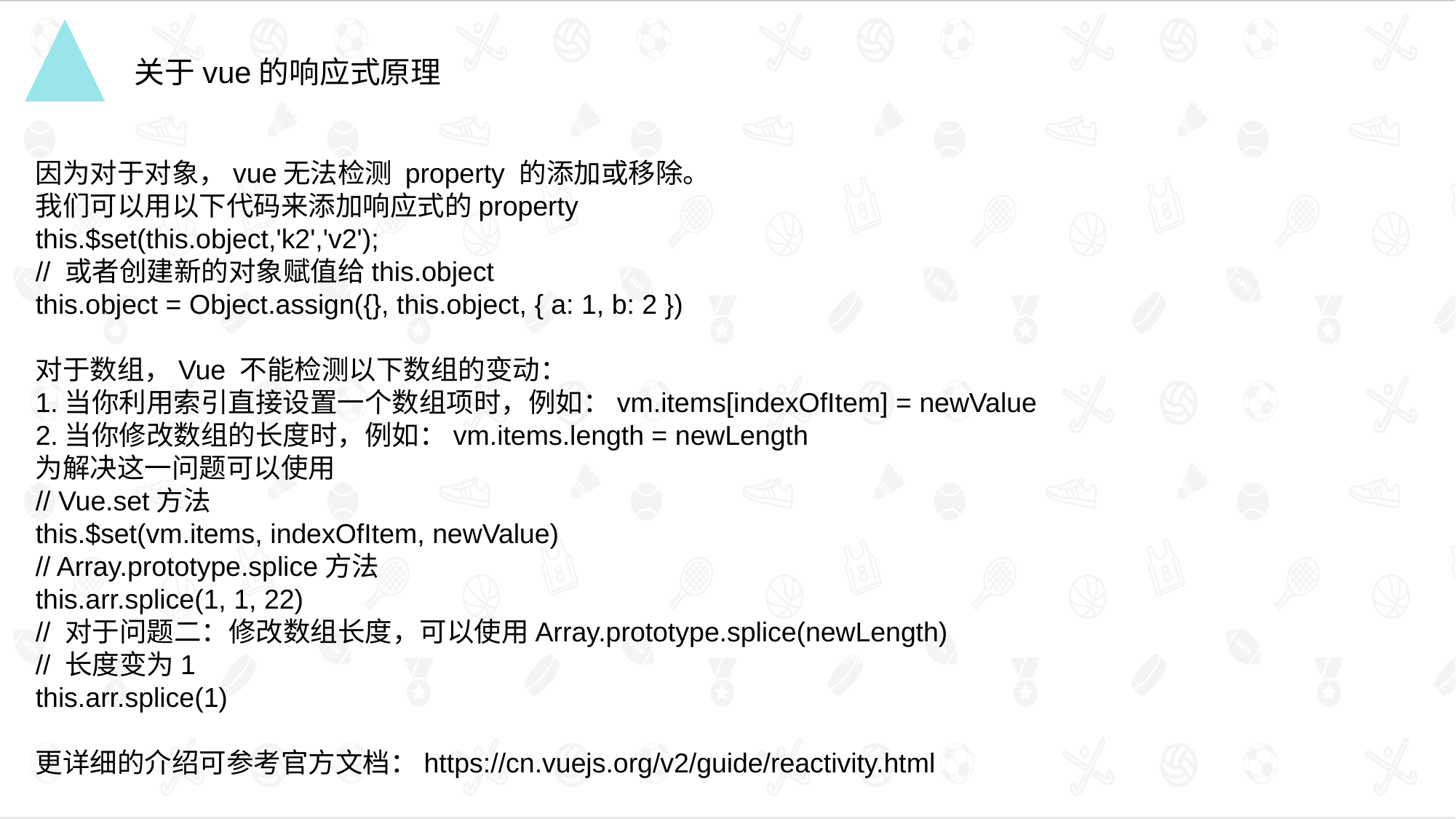

关于vue的响应式原理
因为对于对象，vue无法检测 property 的添加或移除。
我们可以用以下代码来添加响应式的property
this.$set(this.object,'k2','v2');
// 或者创建新的对象赋值给this.object
this.object = Object.assign({}, this.object, { a: 1, b: 2 })

对于数组，Vue 不能检测以下数组的变动：
1.当你利用索引直接设置一个数组项时，例如：vm.items[indexOfItem] = newValue
2.当你修改数组的长度时，例如：vm.items.length = newLength
为解决这一问题可以使用
// Vue.set方法
this.$set(vm.items, indexOfItem, newValue)
// Array.prototype.splice方法
this.arr.splice(1, 1, 22)
// 对于问题二：修改数组长度，可以使用Array.prototype.splice(newLength)
// 长度变为1
this.arr.splice(1)

更详细的介绍可参考官方文档：https://cn.vuejs.org/v2/guide/reactivity.html
点击添加文本
点击添加文本
点击添加文本
点击添加文本